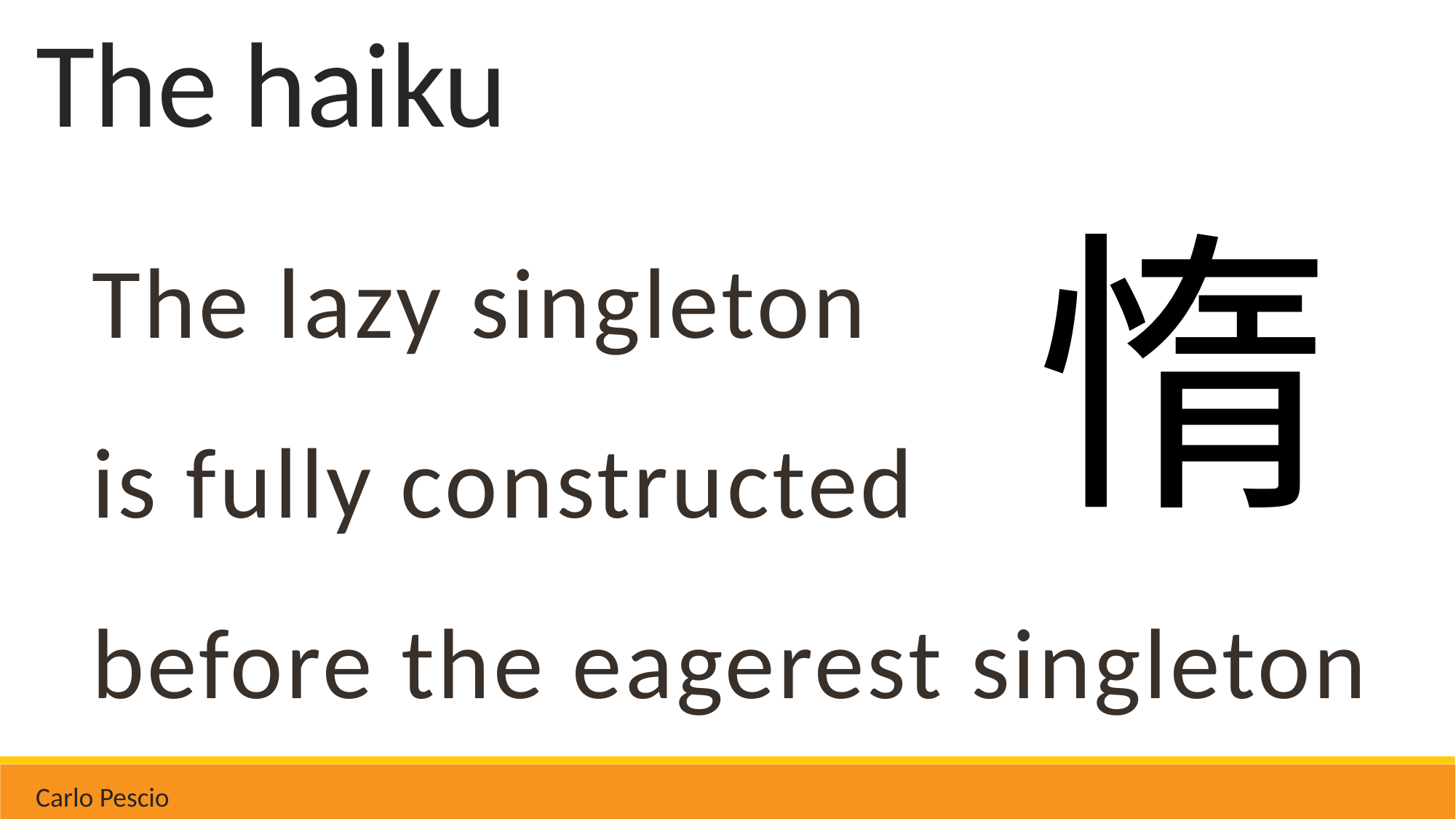

# The haiku
The lazy singleton
is fully constructed
before the eagerest singleton

惰